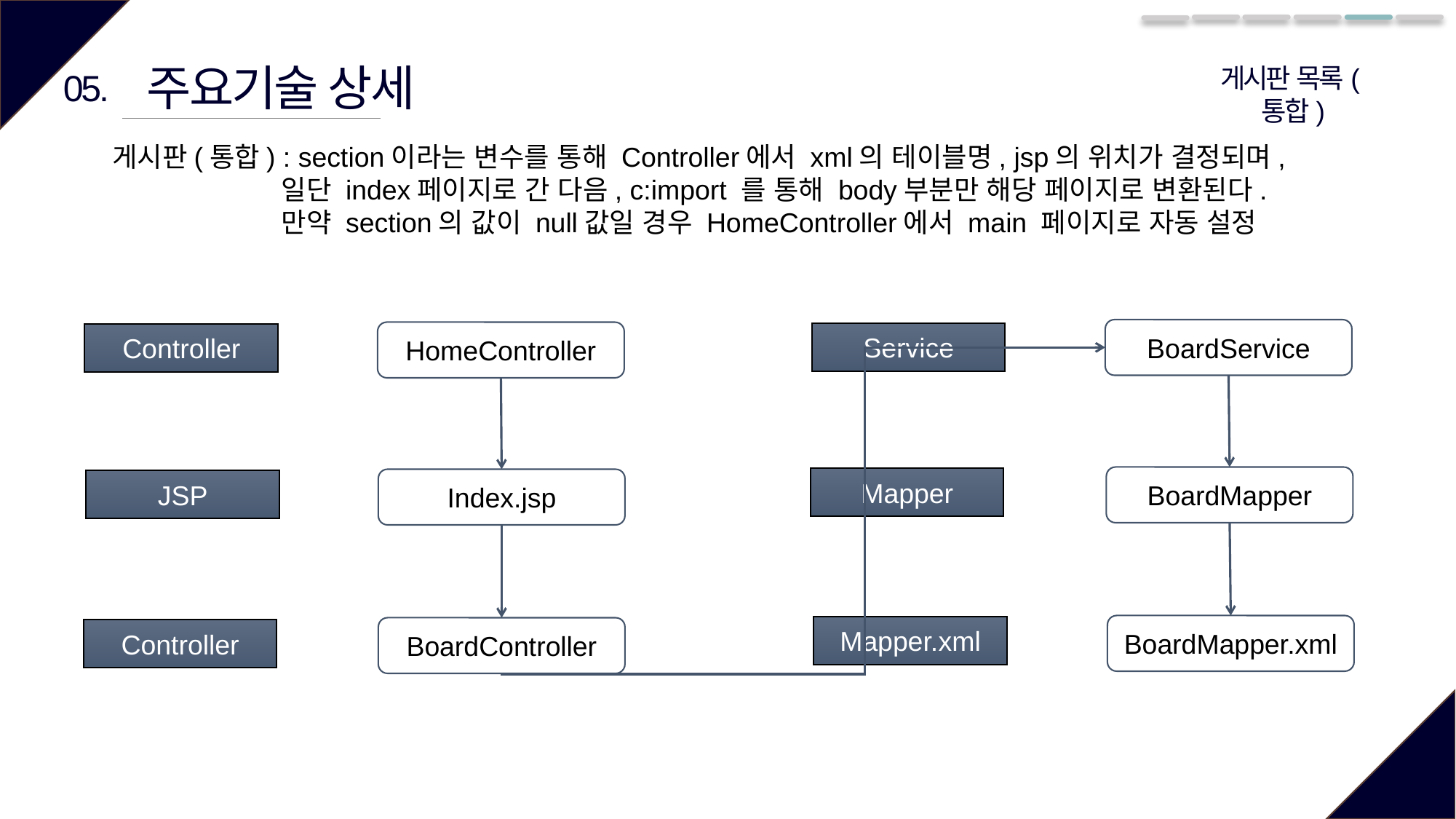

주요기술 상세
게시판 목록(통합)
05.
게시판(통합) : section이라는 변수를 통해 Controller에서 xml의 테이블명, jsp의 위치가 결정되며,
	       일단 index페이지로 간 다음, c:import 를 통해 body부분만 해당 페이지로 변환된다.
	       만약 section의 값이 null값일 경우 HomeController에서 main 페이지로 자동 설정
BoardService
HomeController
Service
Controller
BoardMapper
Mapper
Index.jsp
JSP
BoardMapper.xml
Mapper.xml
BoardController
Controller